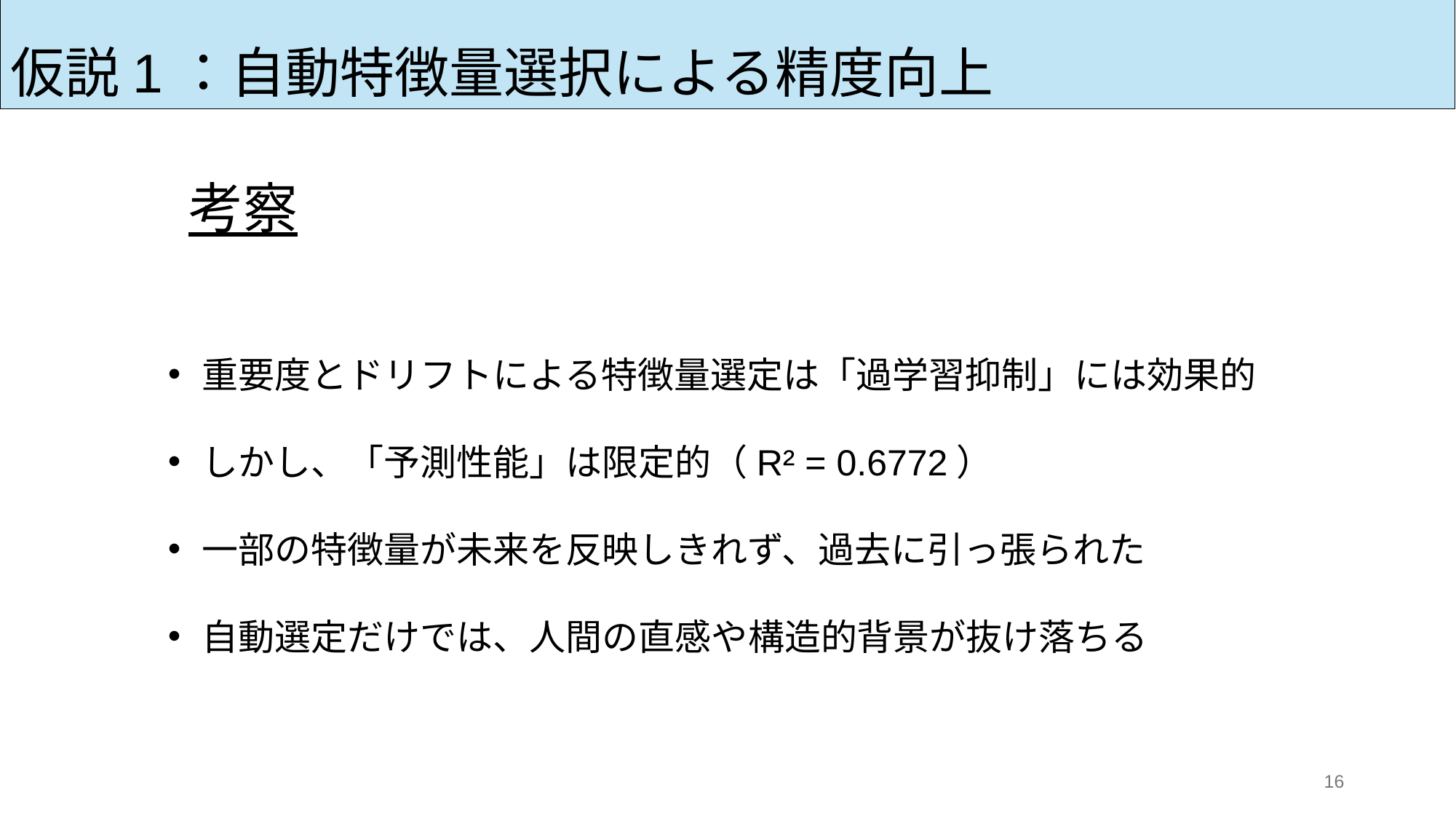

仮説1：自動特徴量選択による精度向上

考察
重要度とドリフトによる特徴量選定は「過学習抑制」には効果的
しかし、「予測性能」は限定的（R² = 0.6772）
一部の特徴量が未来を反映しきれず、過去に引っ張られた
自動選定だけでは、人間の直感や構造的背景が抜け落ちる

16